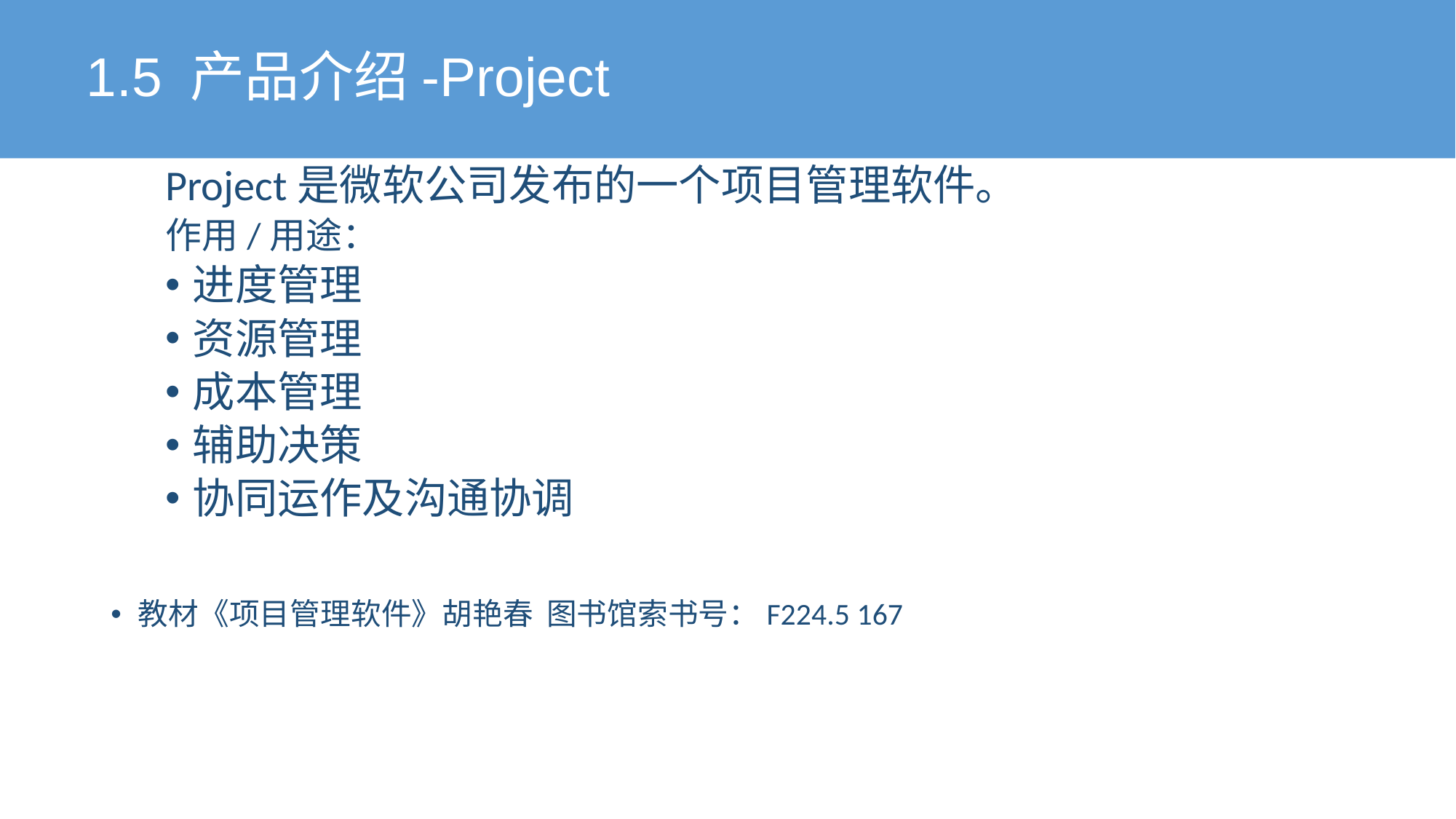

# 1.5 产品介绍-Project
Project是微软公司发布的一个项目管理软件。
作用/用途：
进度管理
资源管理
成本管理
辅助决策
协同运作及沟通协调

教材《项目管理软件》胡艳春  图书馆索书号：F224.5 167